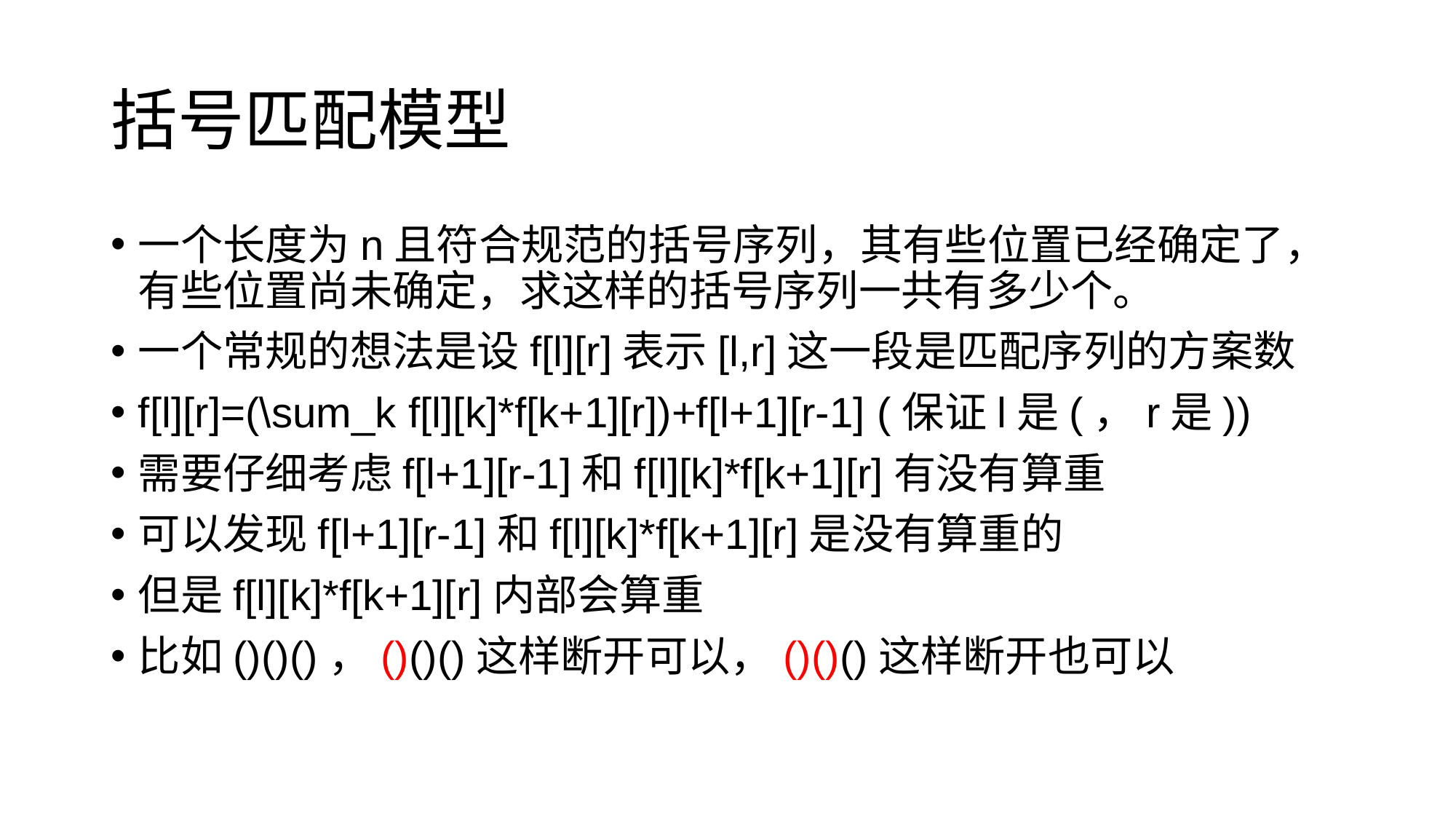

# 括号匹配模型
一个长度为n且符合规范的括号序列，其有些位置已经确定了，有些位置尚未确定，求这样的括号序列一共有多少个。
一个常规的想法是设f[l][r]表示[l,r]这一段是匹配序列的方案数
f[l][r]=(\sum_k f[l][k]*f[k+1][r])+f[l+1][r-1] (保证l是(，r是))
需要仔细考虑f[l+1][r-1]和f[l][k]*f[k+1][r]有没有算重
可以发现f[l+1][r-1]和f[l][k]*f[k+1][r]是没有算重的
但是f[l][k]*f[k+1][r]内部会算重
比如()()()，()()()这样断开可以，()()()这样断开也可以